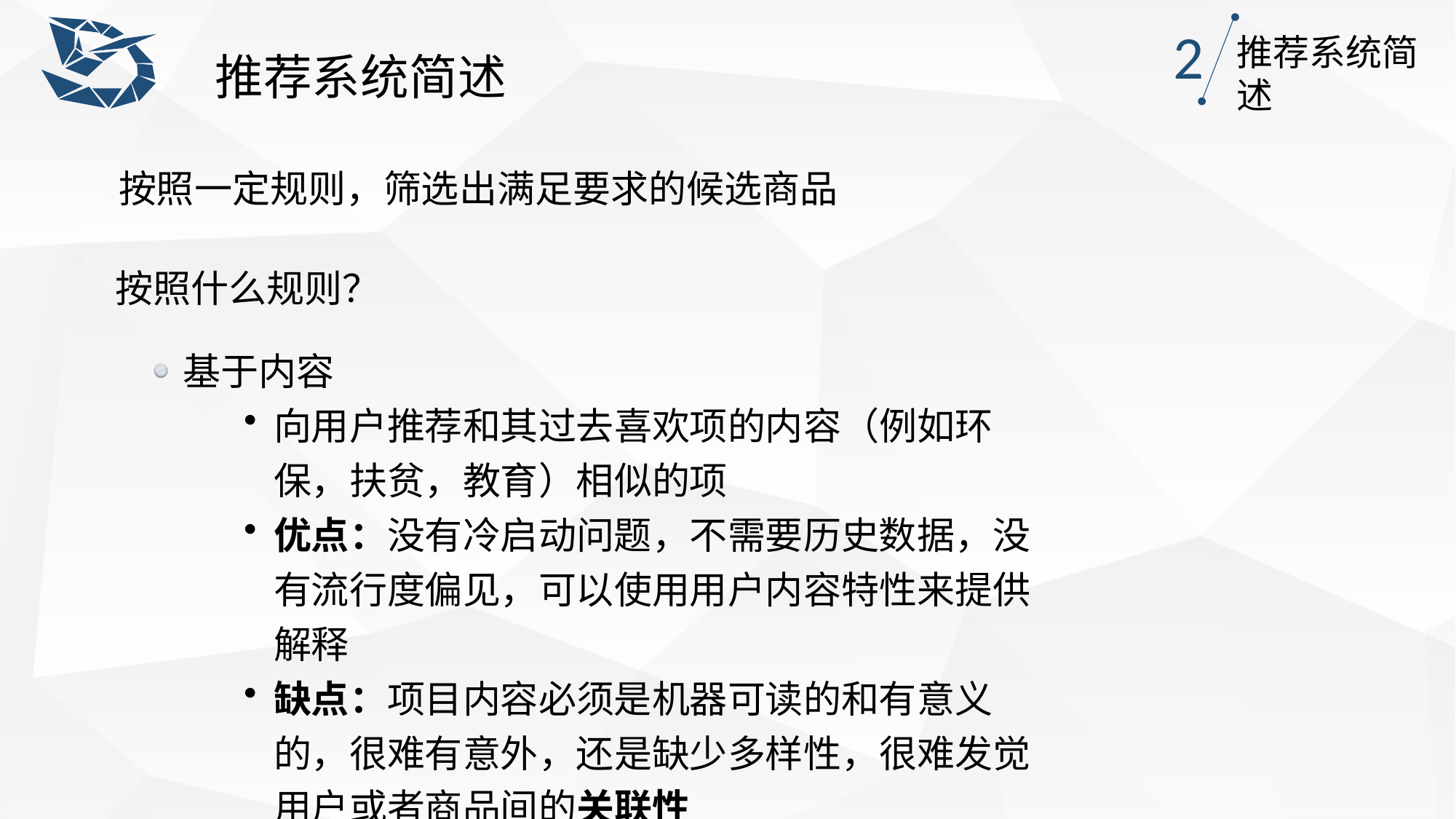

2

推荐系统简述
推荐系统简述
按照一定规则，筛选出满足要求的候选商品
按照什么规则？
基于内容
向用户推荐和其过去喜欢项的内容（例如环保，扶贫，教育）相似的项
优点：没有冷启动问题，不需要历史数据，没有流行度偏见，可以使用用户内容特性来提供解释
缺点：项目内容必须是机器可读的和有意义的，很难有意外，还是缺少多样性，很难发觉用户或者商品间的关联性